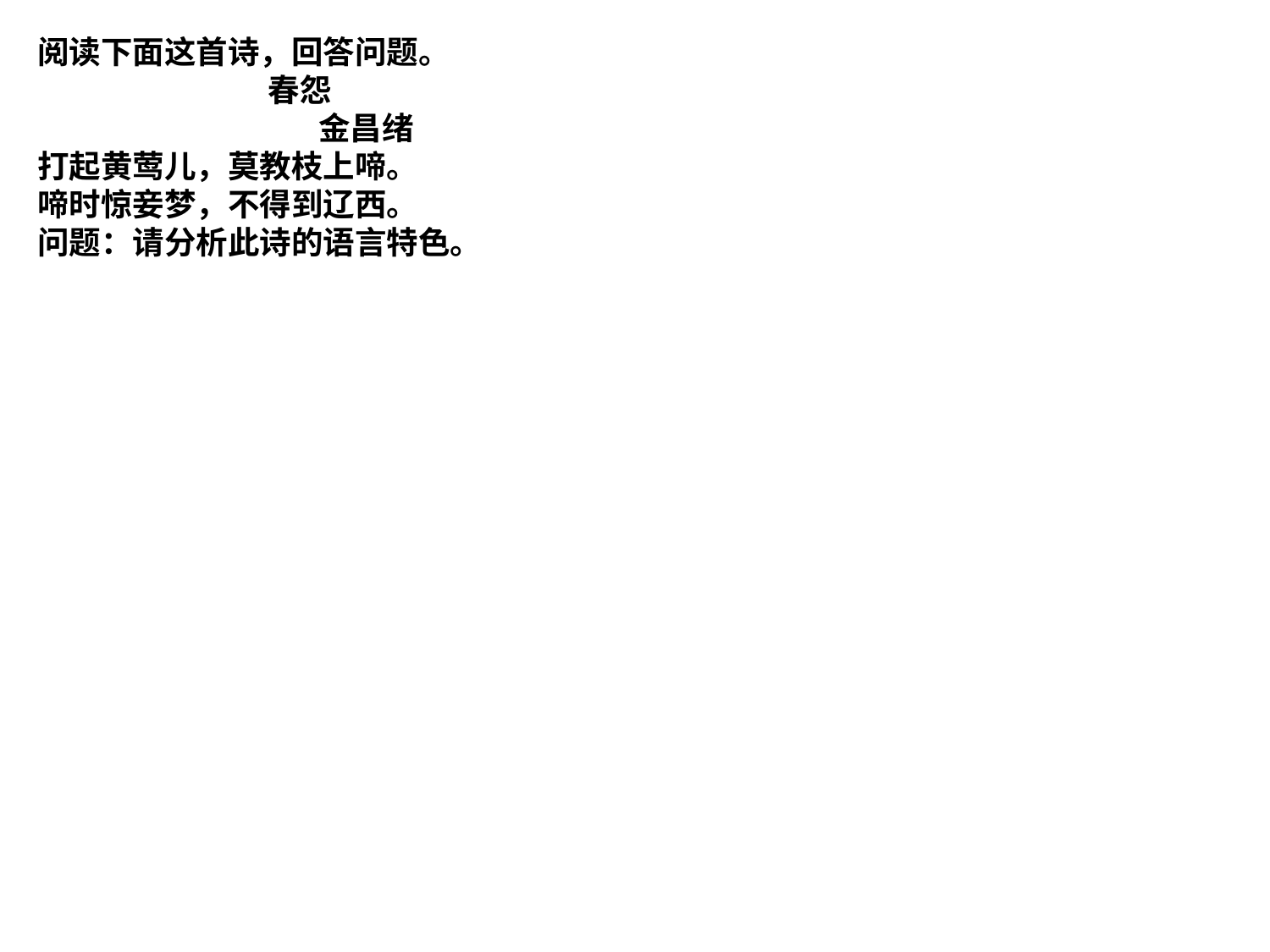

阅读下面这首诗，回答问题。
                               春怨
                                      金昌绪
打起黄莺儿，莫教枝上啼。
啼时惊妾梦，不得到辽西。
问题：请分析此诗的语言特色。